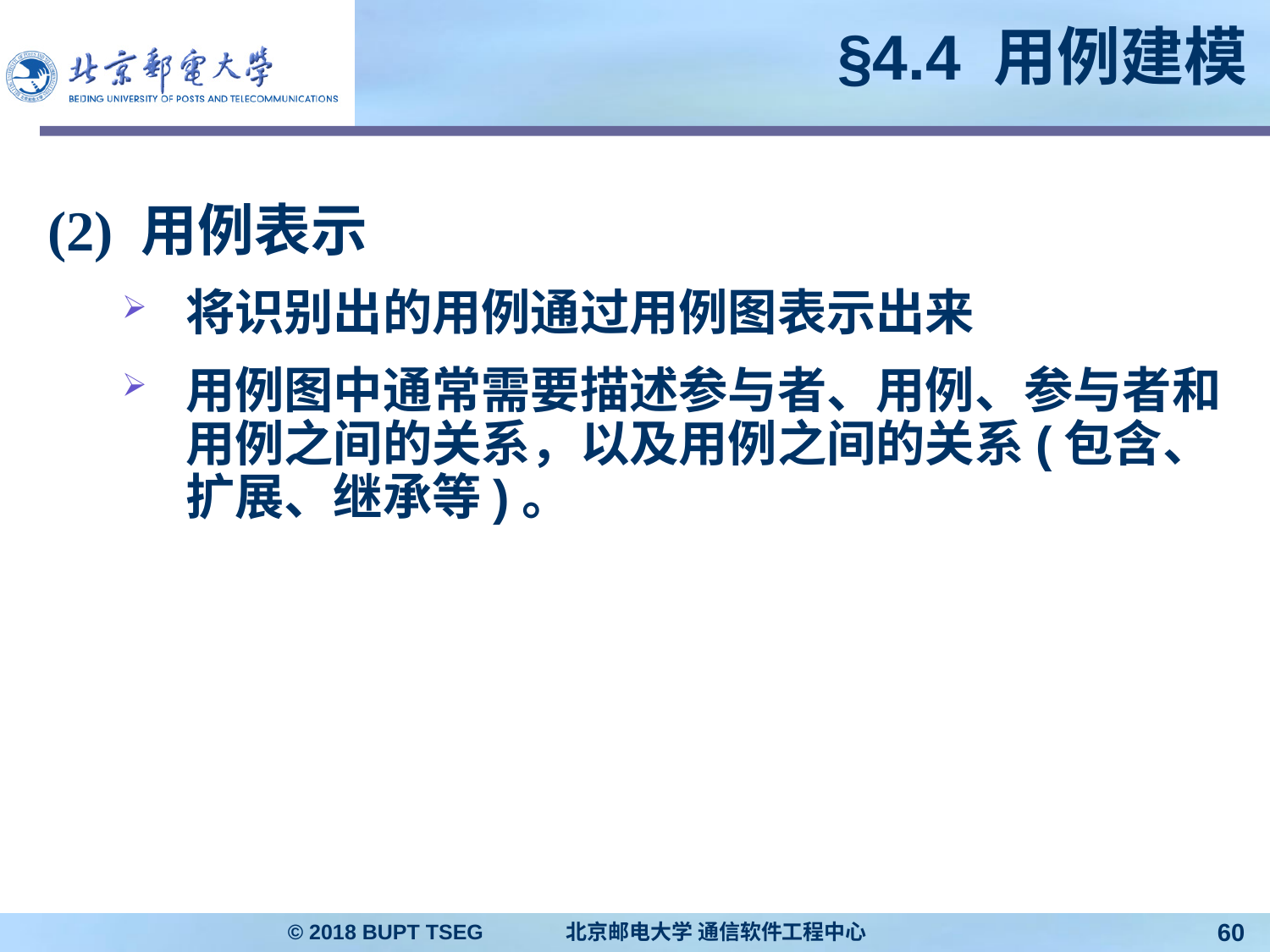

# §4.4 用例建模
(2) 用例表示
将识别出的用例通过用例图表示出来
用例图中通常需要描述参与者、用例、参与者和用例之间的关系，以及用例之间的关系(包含、扩展、继承等)。

© 2018 BUPT TSEG             北京邮电大学 通信软件工程中心